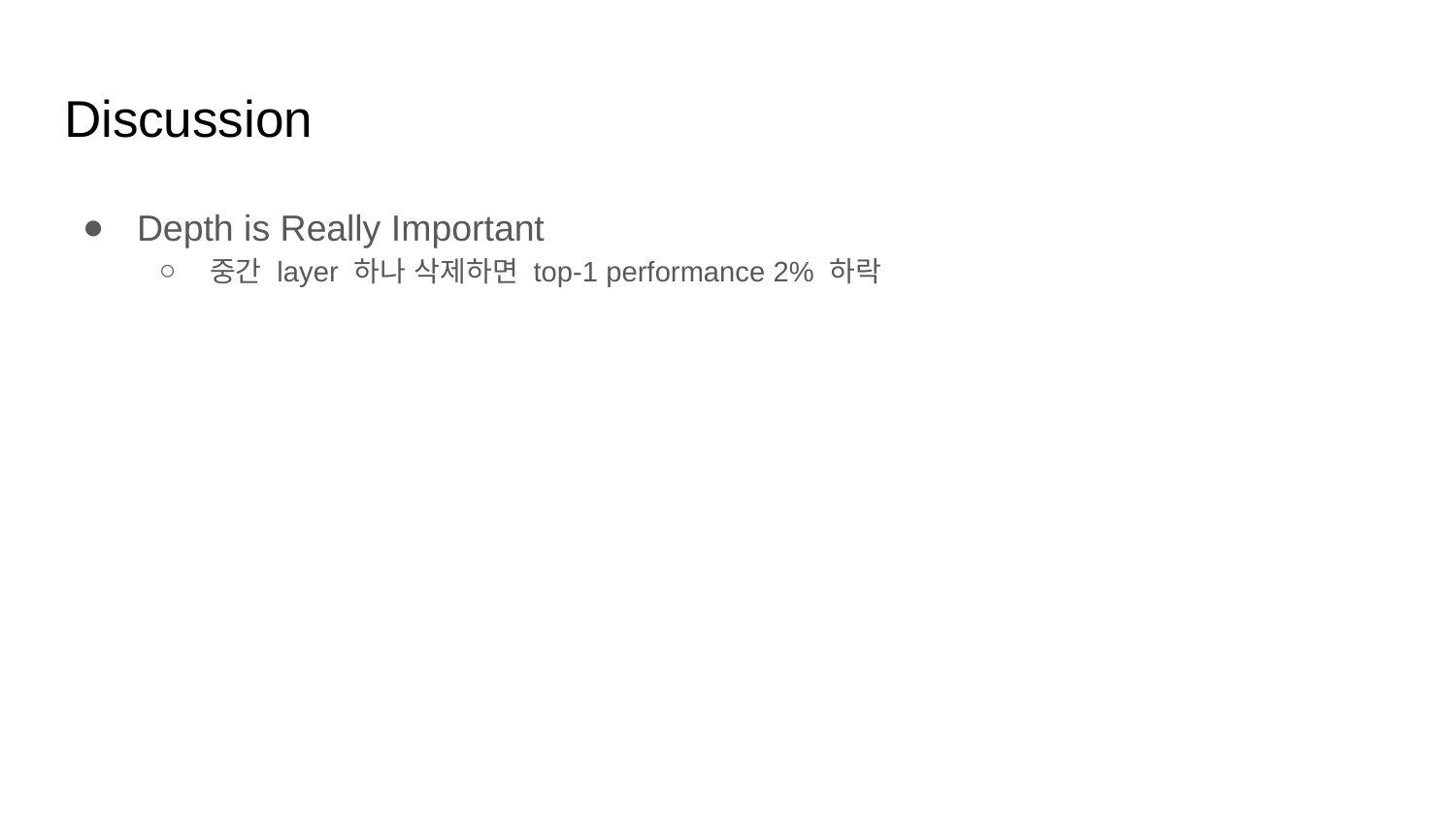

# Discussion
Depth is Really Important
중간 layer 하나 삭제하면 top-1 performance 2% 하락